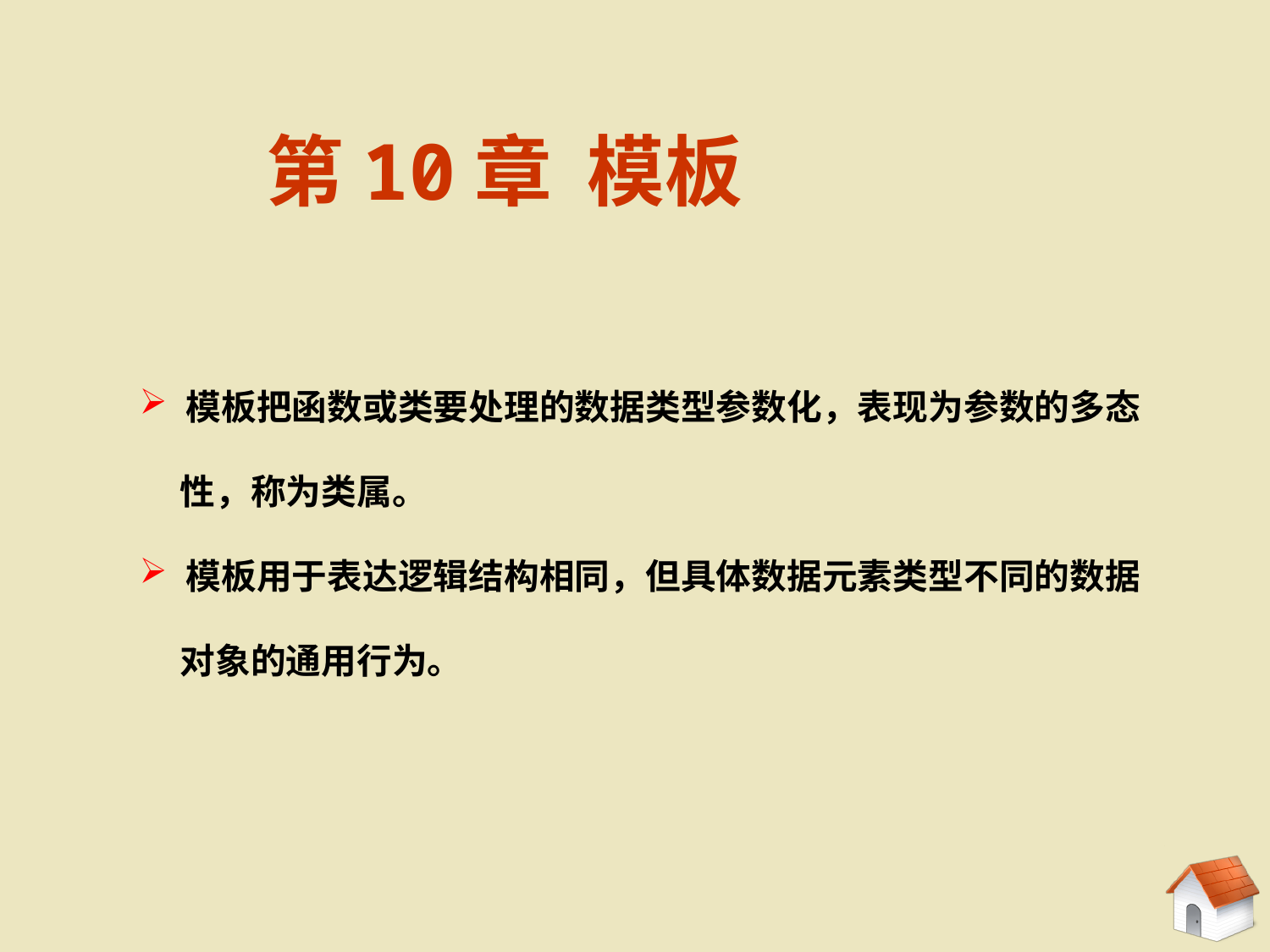

第10章  模板
 模板把函数或类要处理的数据类型参数化，表现为参数的多态
    性，称为类属。
 模板用于表达逻辑结构相同，但具体数据元素类型不同的数据
    对象的通用行为。